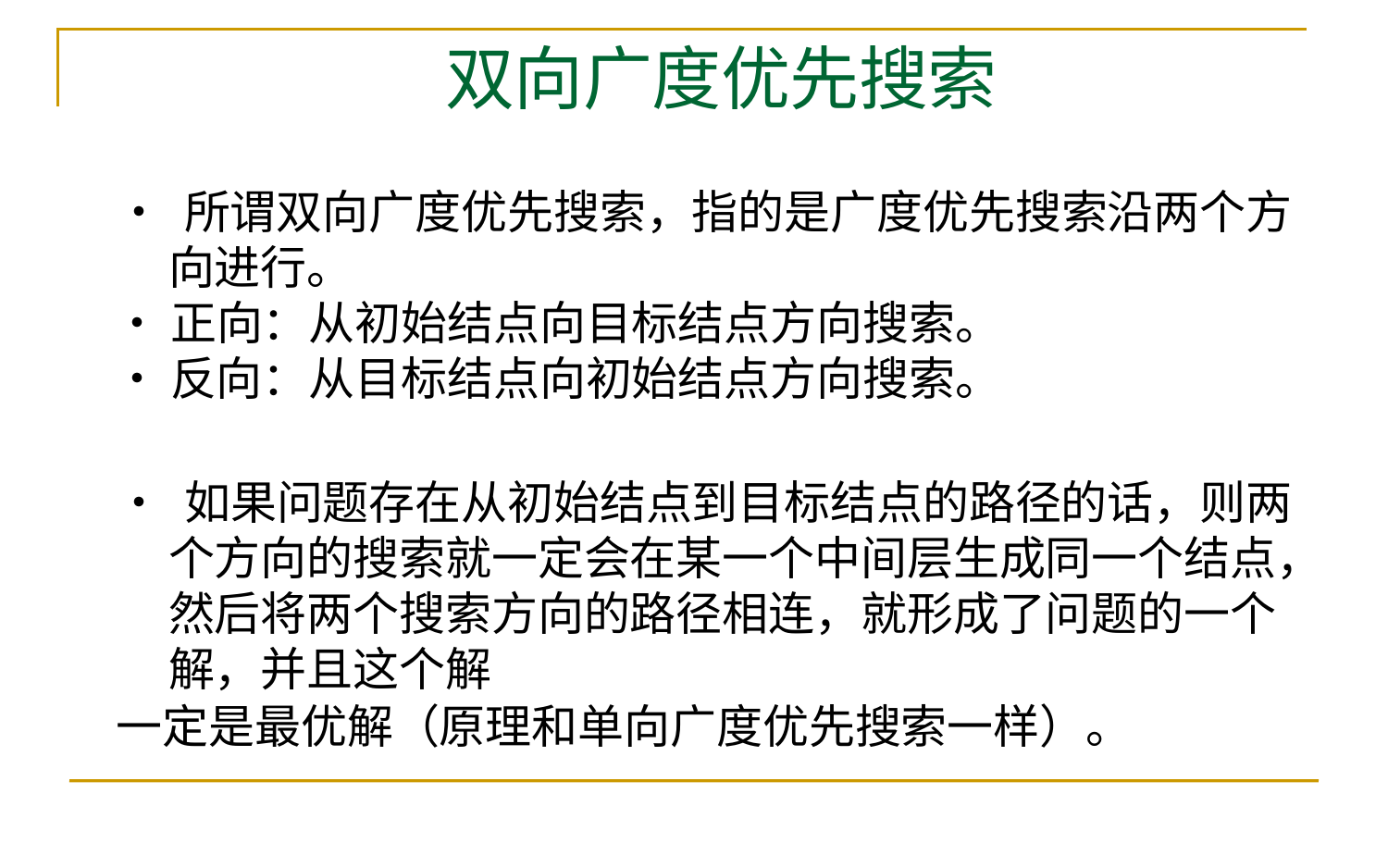

# 双向广度优先搜索
• 所谓双向广度优先搜索，指的是广度优先搜索沿两个方向进行。
•	正向：从初始结点向目标结点方向搜索。
•	反向：从目标结点向初始结点方向搜索。

• 如果问题存在从初始结点到目标结点的路径的话，则两个方向的搜索就一定会在某一个中间层生成同一个结点，然后将两个搜索方向的路径相连，就形成了问题的一个解，并且这个解
一定是最优解（原理和单向广度优先搜索一样）。